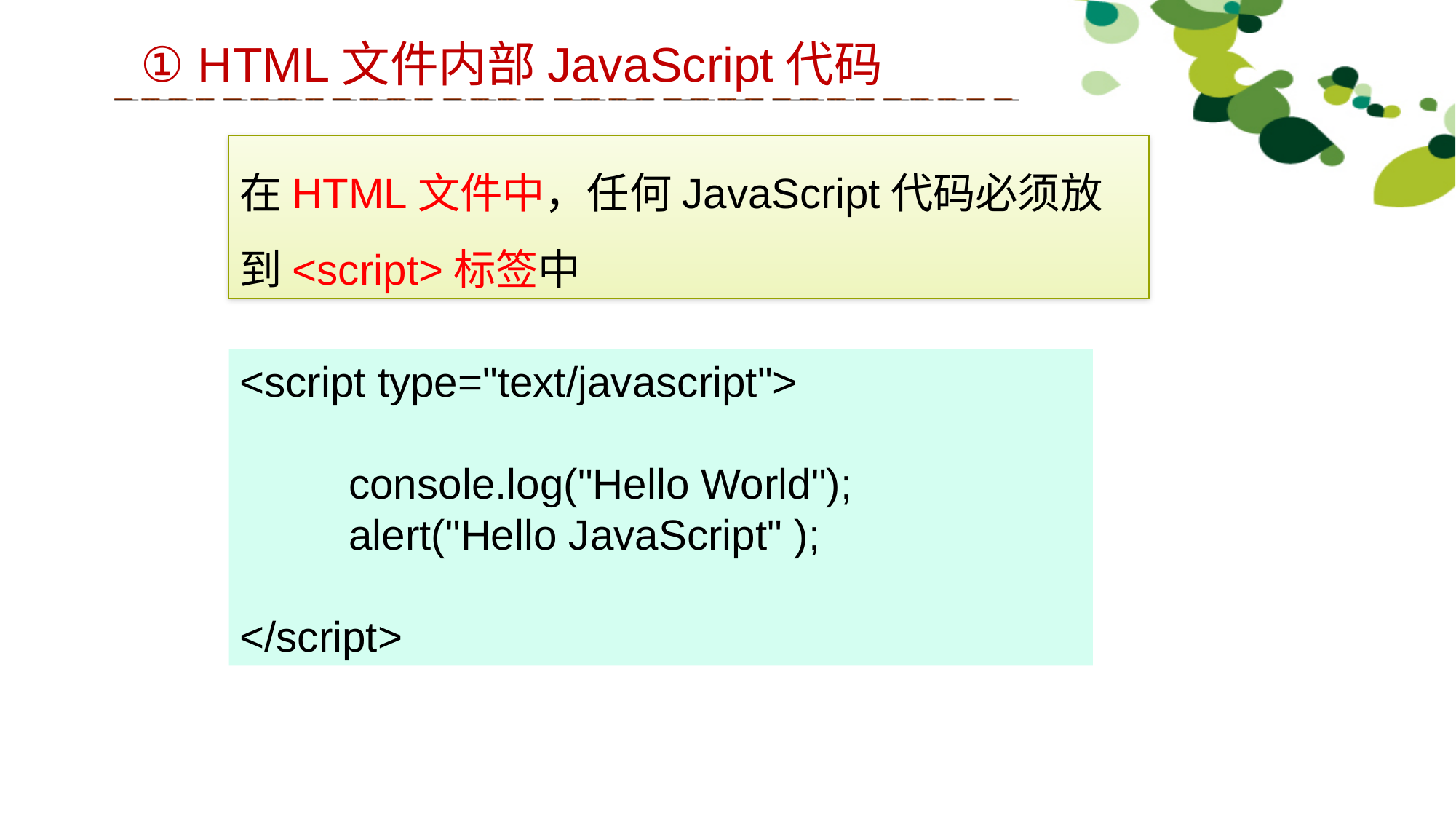

① HTML文件内部JavaScript代码

在HTML文件中，任何JavaScript代码必须放到<script>标签中
<script type="text/javascript">

	console.log("Hello World");
	alert("Hello JavaScript" );

</script>